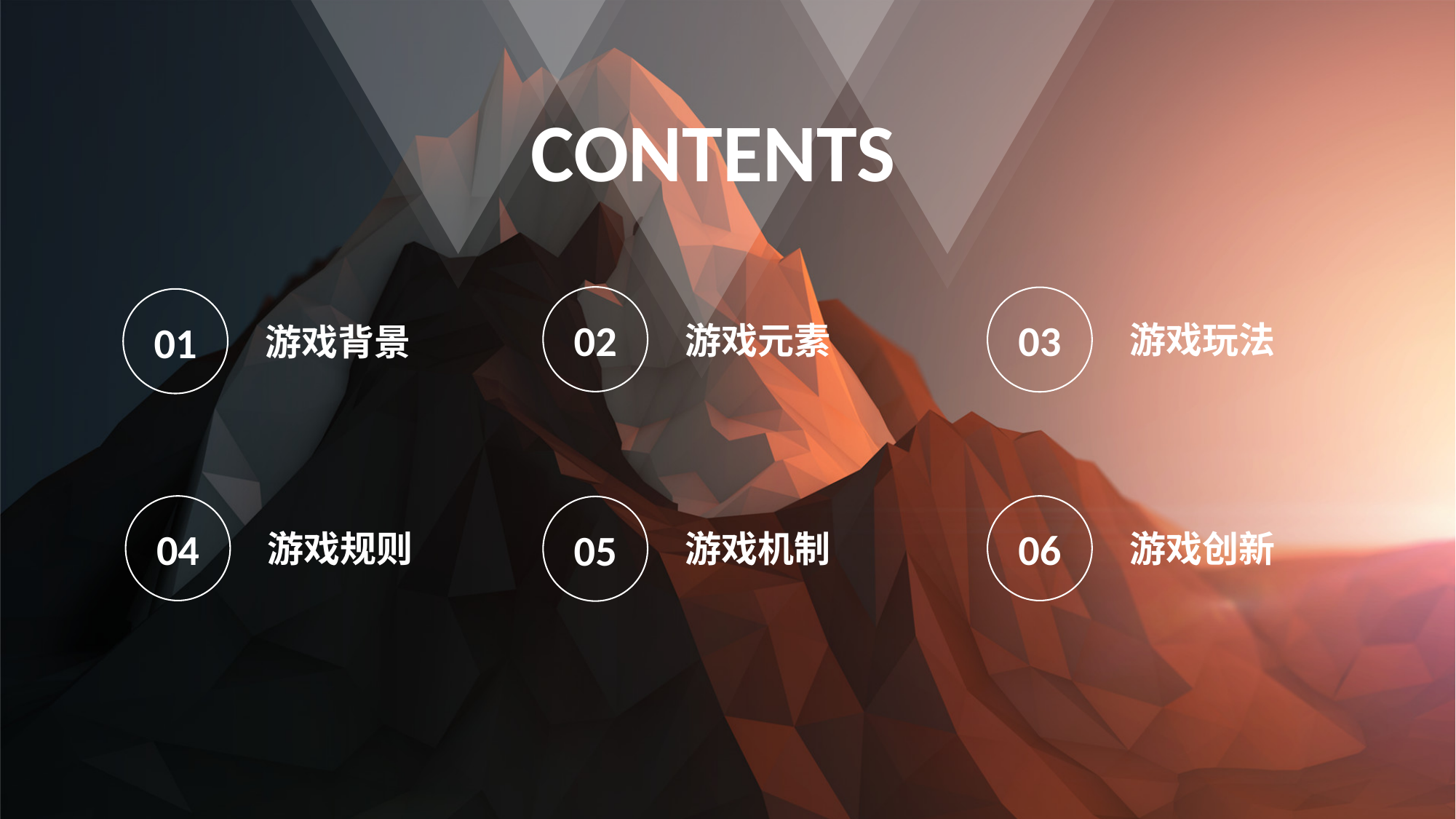

CONTENTS
02
03
01
游戏玩法
游戏元素
游戏背景
04
06
05
游戏规则
游戏机制
游戏创新